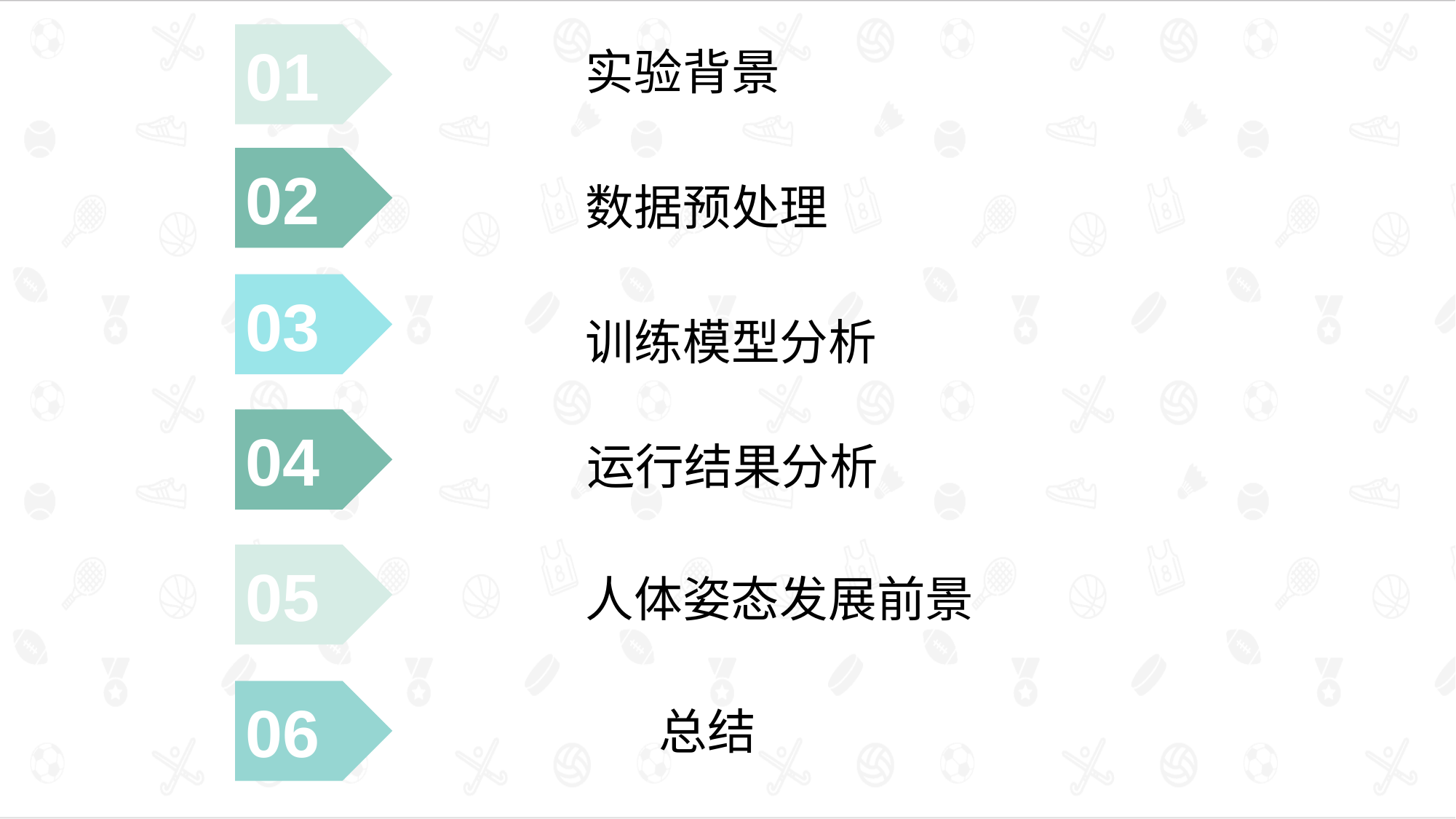

01
实验背景
02
数据预处理
03
训练模型分析
04
运行结果分析
05
人体姿态发展前景
06
总结